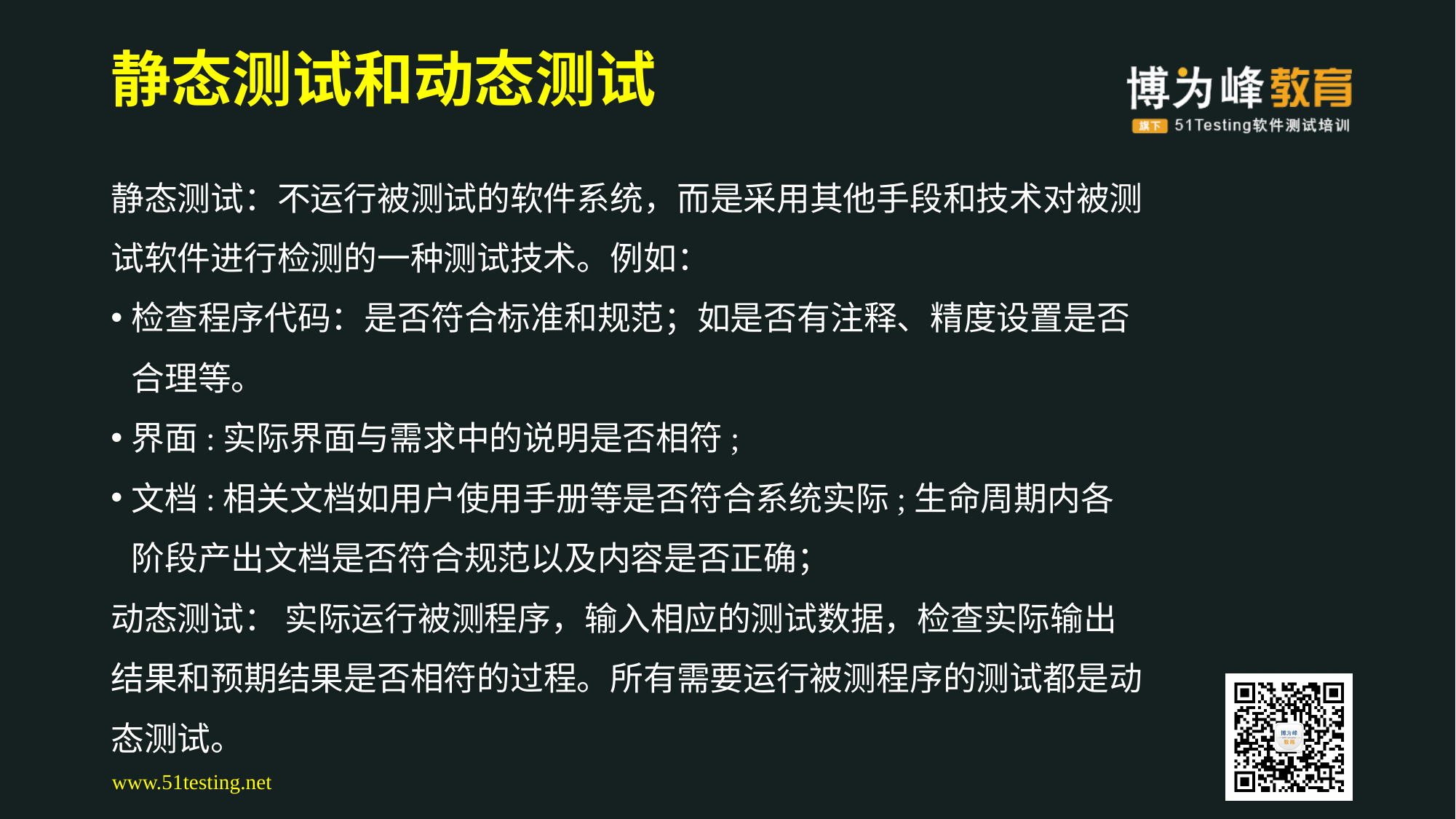

# 静态测试和动态测试
静态测试：不运行被测试的软件系统，而是采用其他手段和技术对被测试软件进行检测的一种测试技术。例如：
检查程序代码：是否符合标准和规范；如是否有注释、精度设置是否合理等。
界面:实际界面与需求中的说明是否相符;
文档:相关文档如用户使用手册等是否符合系统实际;生命周期内各阶段产出文档是否符合规范以及内容是否正确；
动态测试： 实际运行被测程序，输入相应的测试数据，检查实际输出结果和预期结果是否相符的过程。所有需要运行被测程序的测试都是动态测试。